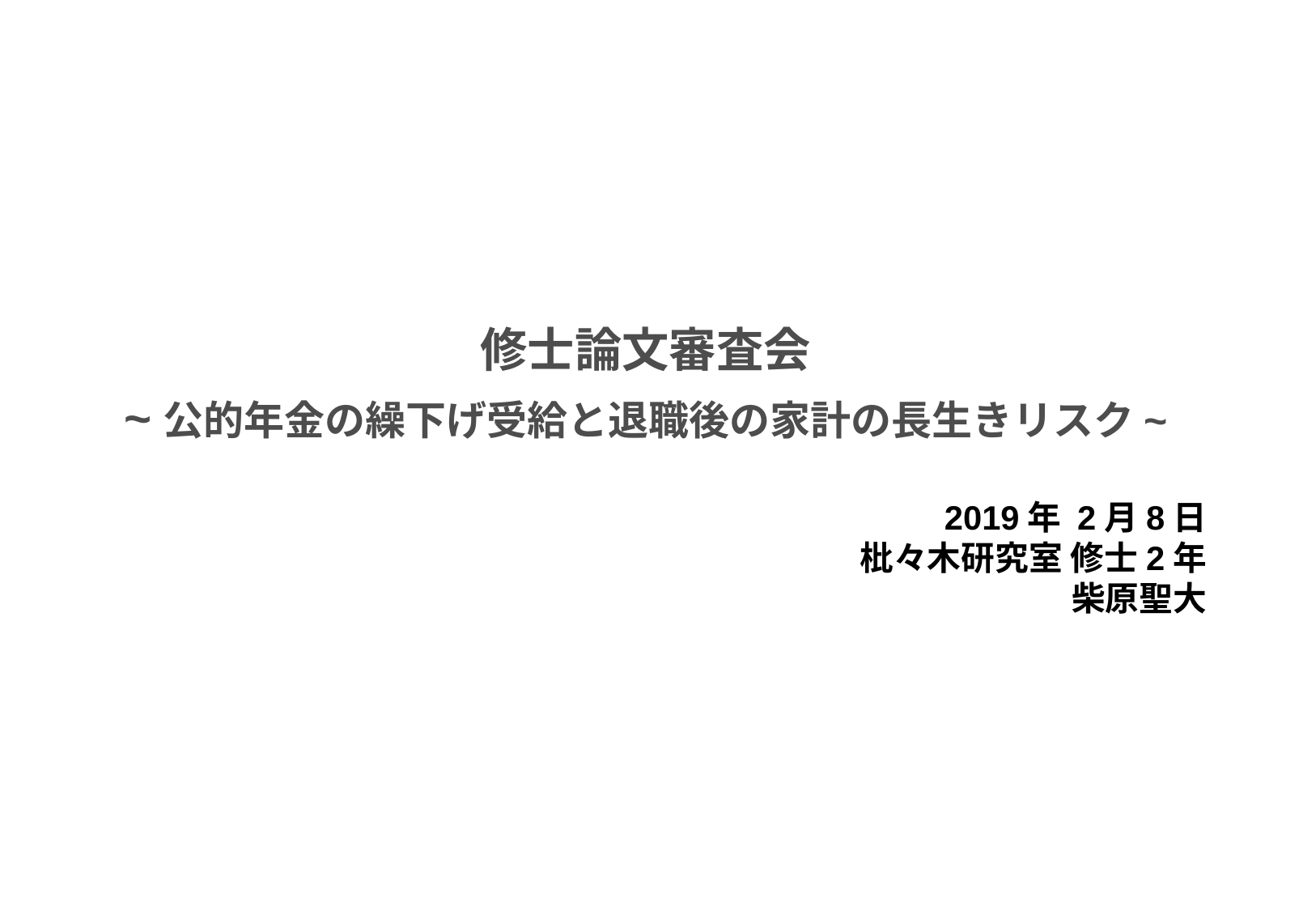

# 修士論文審査会 ~公的年金の繰下げ受給と退職後の家計の長生きリスク~
2019年 2月8日
枇々木研究室 修士2年
柴原聖大